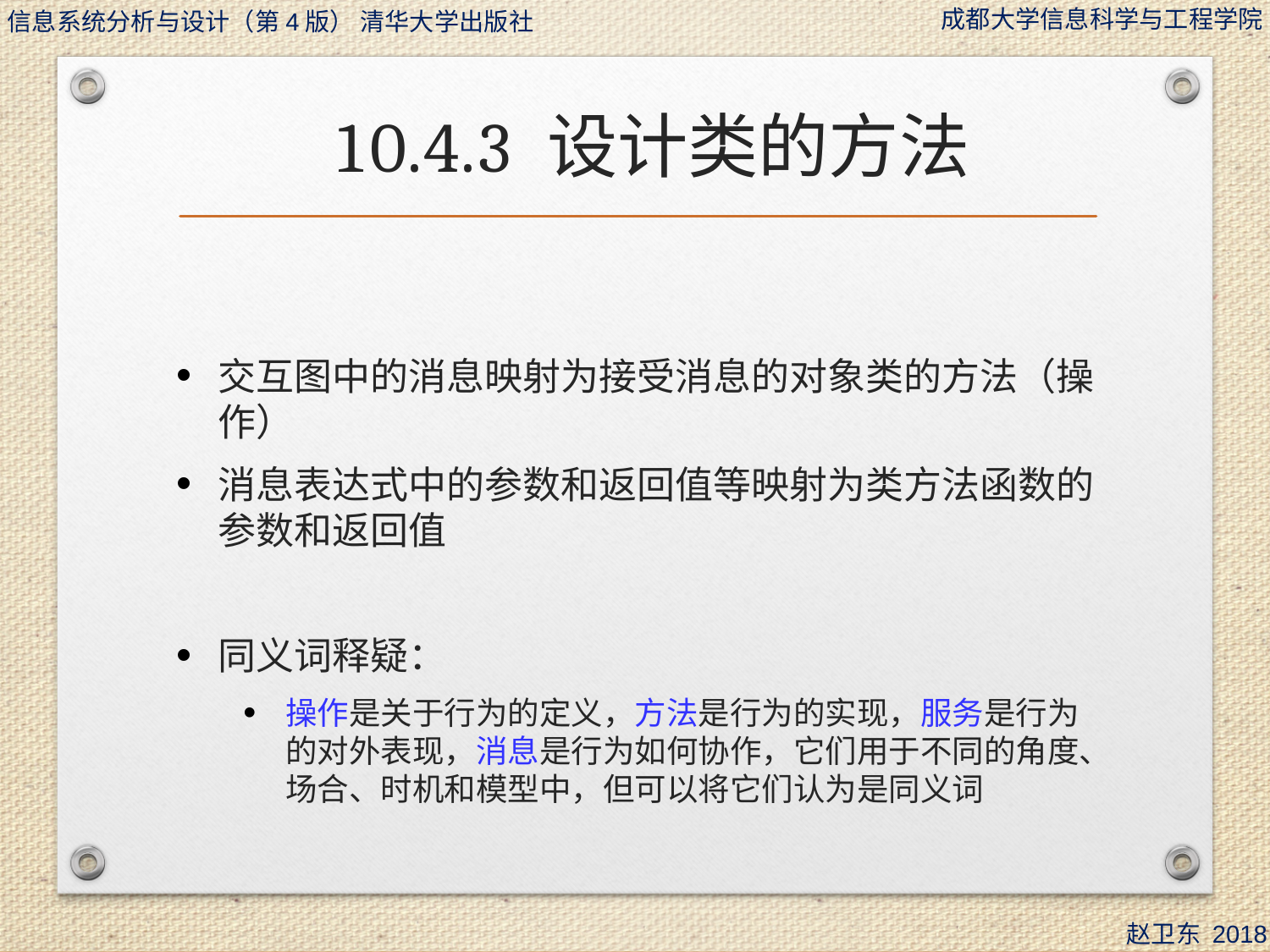

# 10.4.3 设计类的方法
交互图中的消息映射为接受消息的对象类的方法（操作）
消息表达式中的参数和返回值等映射为类方法函数的参数和返回值

同义词释疑：
操作是关于行为的定义，方法是行为的实现，服务是行为的对外表现，消息是行为如何协作，它们用于不同的角度、场合、时机和模型中，但可以将它们认为是同义词